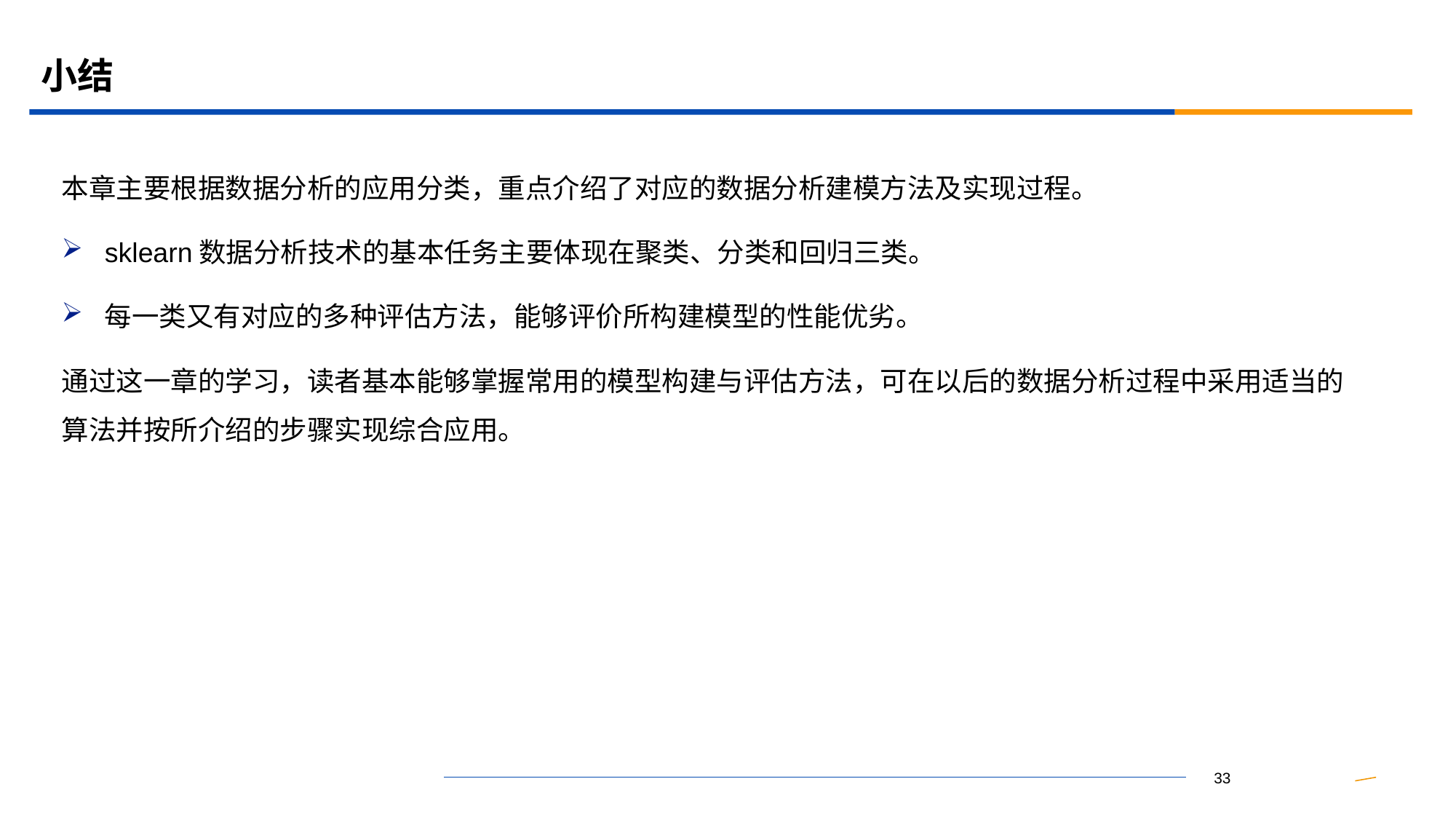

# 小结
本章主要根据数据分析的应用分类，重点介绍了对应的数据分析建模方法及实现过程。
sklearn数据分析技术的基本任务主要体现在聚类、分类和回归三类。
每一类又有对应的多种评估方法，能够评价所构建模型的性能优劣。
通过这一章的学习，读者基本能够掌握常用的模型构建与评估方法，可在以后的数据分析过程中采用适当的算法并按所介绍的步骤实现综合应用。